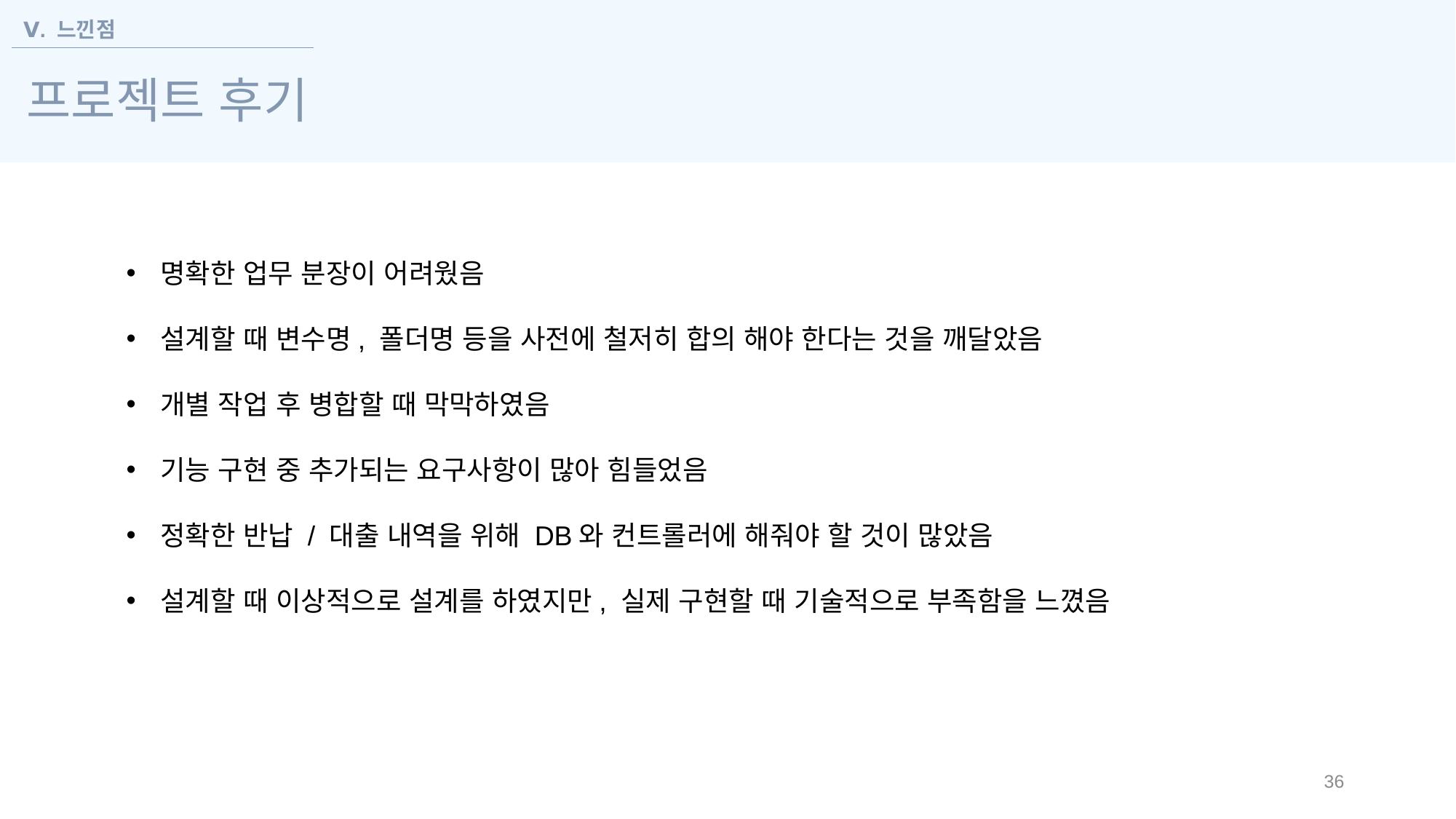

Ⅴ. 느낀점
프로젝트 후기
명확한 업무 분장이 어려웠음
설계할 때 변수명, 폴더명 등을 사전에 철저히 합의 해야 한다는 것을 깨달았음
개별 작업 후 병합할 때 막막하였음
기능 구현 중 추가되는 요구사항이 많아 힘들었음
정확한 반납 / 대출 내역을 위해 DB와 컨트롤러에 해줘야 할 것이 많았음
설계할 때 이상적으로 설계를 하였지만, 실제 구현할 때 기술적으로 부족함을 느꼈음
36